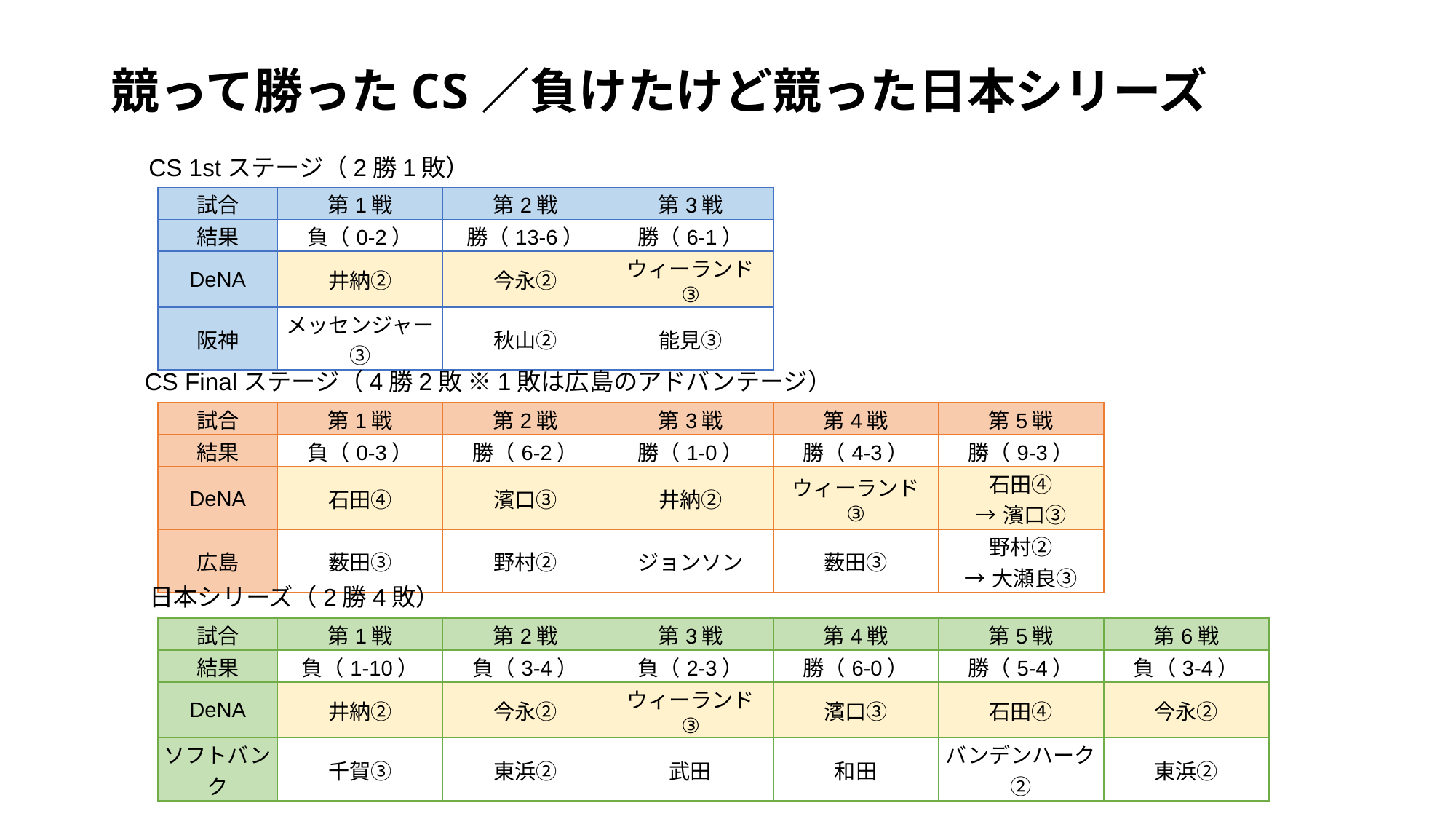

# 競って勝ったCS／負けたけど競った日本シリーズ
CS 1stステージ（2勝1敗）
| 試合 | 第1戦 | 第2戦 | 第3戦 |
| --- | --- | --- | --- |
| 結果 | 負（0-2） | 勝（13-6） | 勝（6-1） |
| DeNA | 井納② | 今永② | ウィーランド ③ |
| 阪神 | メッセンジャー③ | 秋山② | 能見③ |
CS Finalステージ（4勝2敗 ※1敗は広島のアドバンテージ）
| 試合 | 第1戦 | 第2戦 | 第3戦 | 第4戦 | 第5戦 |
| --- | --- | --- | --- | --- | --- |
| 結果 | 負（0-3） | 勝（6-2） | 勝（1-0） | 勝（4-3） | 勝（9-3） |
| DeNA | 石田④ | 濱口③ | 井納② | ウィーランド ③ | 石田④ →濱口③ |
| 広島 | 薮田③ | 野村② | ジョンソン | 薮田③ | 野村② →大瀬良③ |
日本シリーズ（2勝4敗）
| 試合 | 第1戦 | 第2戦 | 第3戦 | 第4戦 | 第5戦 | 第6戦 |
| --- | --- | --- | --- | --- | --- | --- |
| 結果 | 負（1-10） | 負（3-4） | 負（2-3） | 勝（6-0） | 勝（5-4） | 負（3-4） |
| DeNA | 井納② | 今永② | ウィーランド ③ | 濱口③ | 石田④ | 今永② |
| ソフトバンク | 千賀③ | 東浜② | 武田 | 和田 | バンデンハーク② | 東浜② |